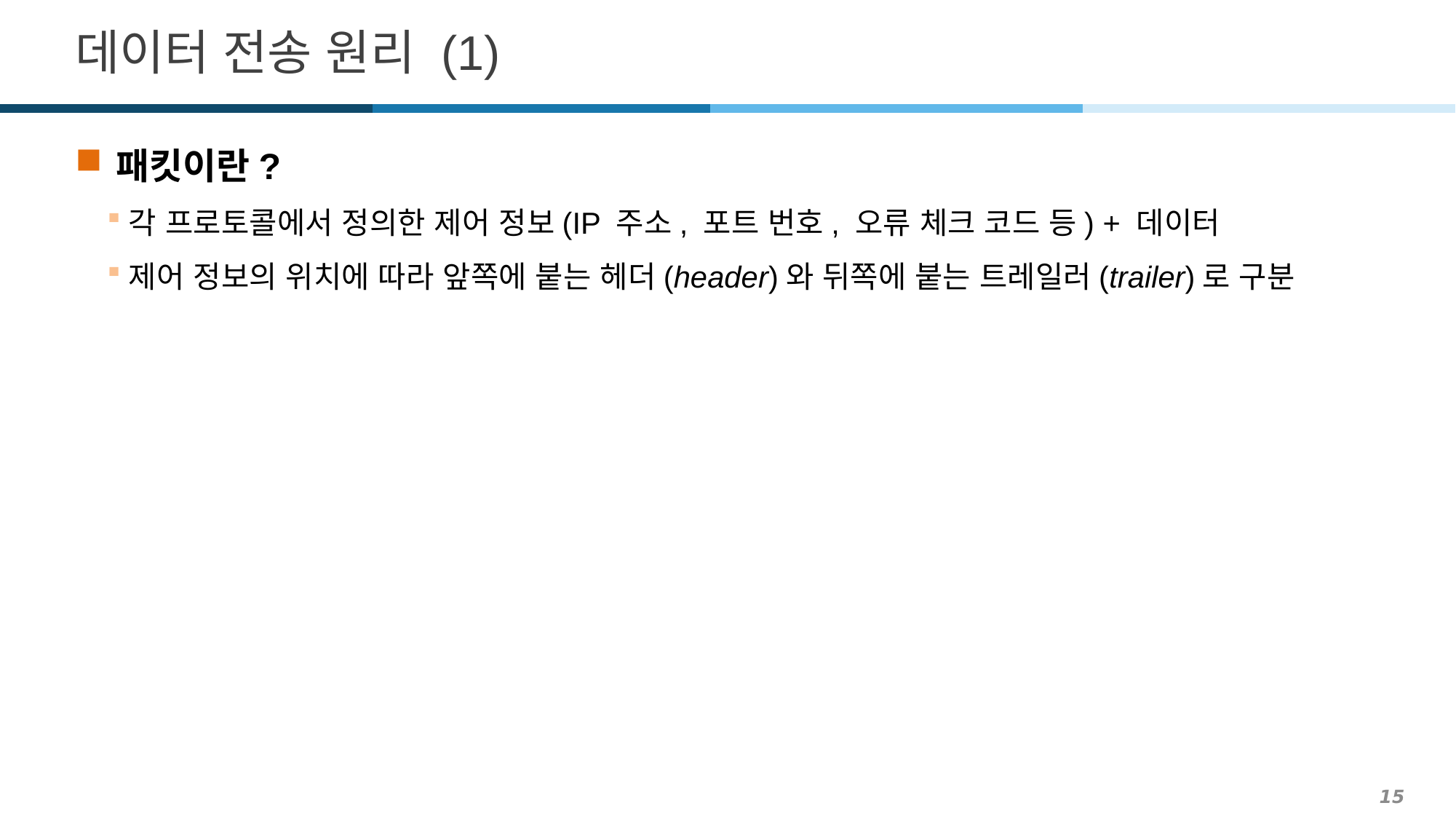

# 데이터 전송 원리 (1)
패킷이란?
각 프로토콜에서 정의한 제어 정보(IP 주소, 포트 번호, 오류 체크 코드 등) + 데이터
제어 정보의 위치에 따라 앞쪽에 붙는 헤더(header)와 뒤쪽에 붙는 트레일러(trailer)로 구분